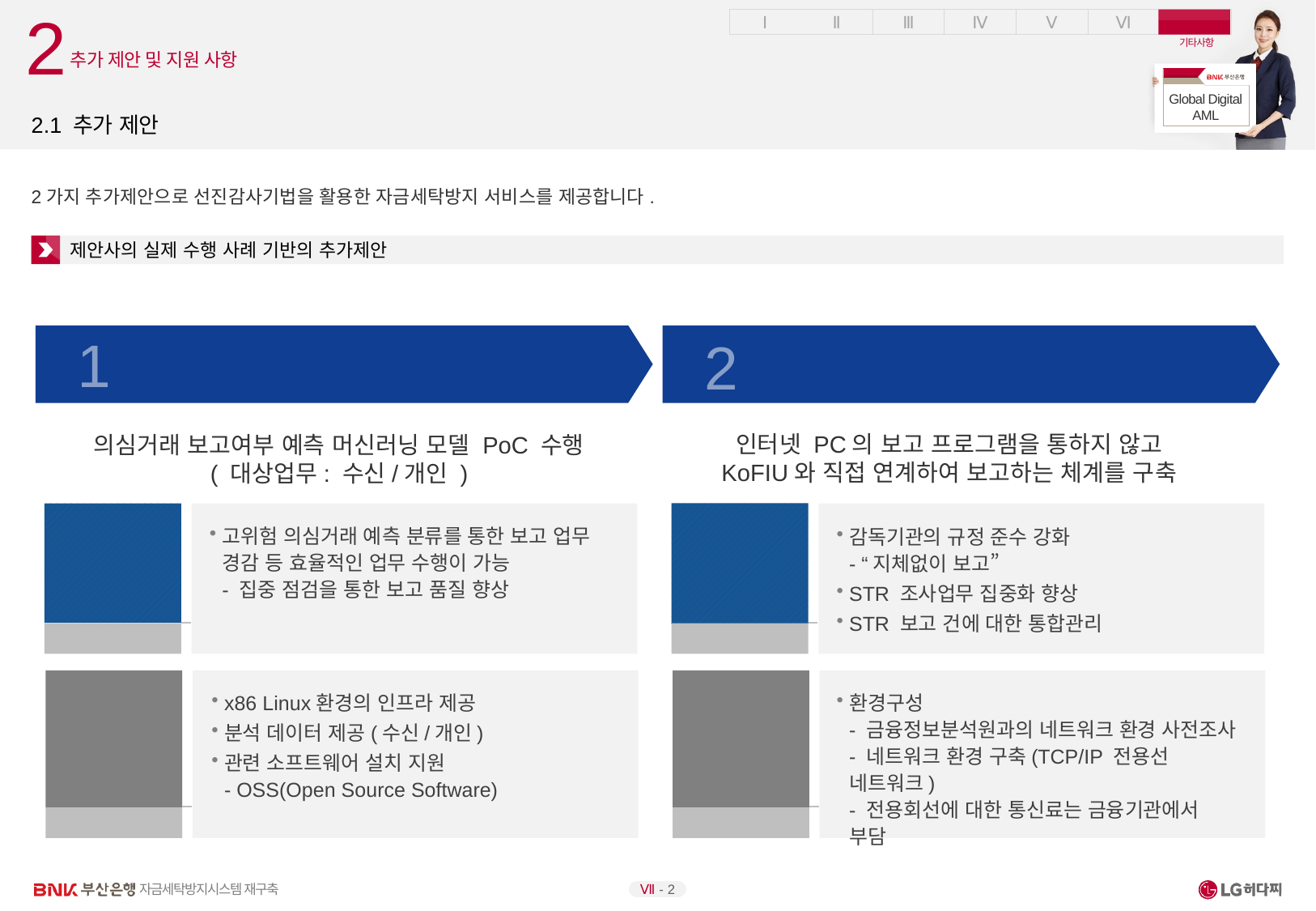

2
추가 제안 및 지원 사항
# 2.1 추가 제안
2가지 추가제안으로 선진감사기법을 활용한 자금세탁방지 서비스를 제공합니다.
제안사의 실제 수행 사례 기반의 추가제안

1
머신러닝 기반 STR고도화 PoC

2
STR 대량 연계 보고
인터넷 PC의 보고 프로그램을 통하지 않고
KoFIU와 직접 연계하여 보고하는 체계를 구축
의심거래 보고여부 예측 머신러닝 모델 PoC 수행
( 대상업무: 수신/개인 )

고위험 의심거래 예측 분류를 통한 보고 업무 경감 등 효율적인 업무 수행이 가능
- 집중 점검을 통한 보고 품질 향상
감독기관의 규정 준수 강화
- “지체없이 보고”
STR 조사업무 집중화 향상
STR 보고 건에 대한 통합관리
기대효과
기대효과

Expectation Effectiveness

Expectation Effectiveness

전제조건
전제조건
x86 Linux환경의 인프라 제공
분석 데이터 제공(수신/개인)
관련 소프트웨어 설치 지원
- OSS(Open Source Software)
환경구성
- 금융정보분석원과의 네트워크 환경 사전조사
- 네트워크 환경 구축(TCP/IP 전용선 네트워크)
- 전용회선에 대한 통신료는 금융기관에서 부담

precondition

precondition
Ⅶ - 2